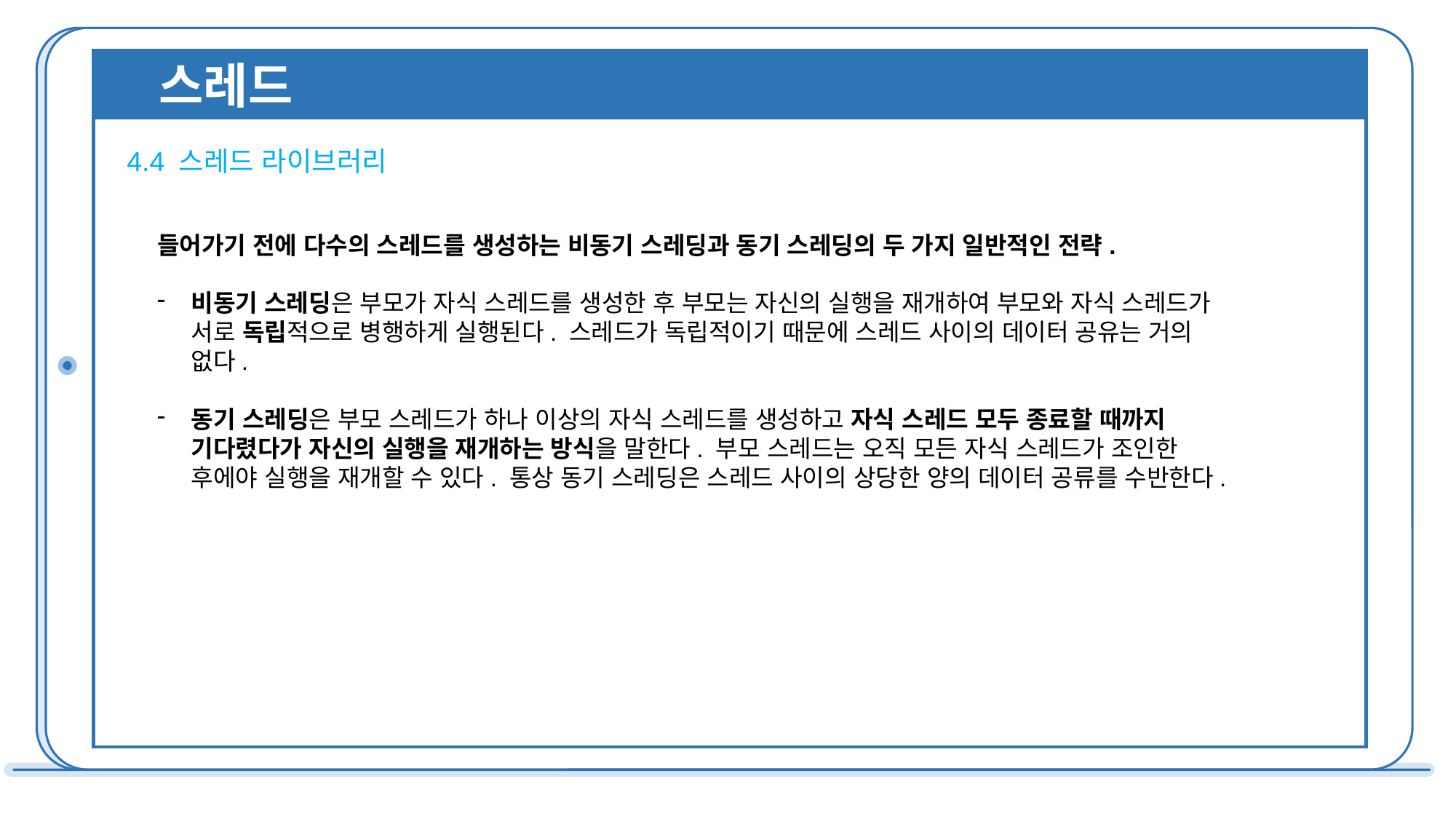

스레드

4.4 스레드 라이브러리
들어가기 전에 다수의 스레드를 생성하는 비동기 스레딩과 동기 스레딩의 두 가지 일반적인 전략.

비동기 스레딩은 부모가 자식 스레드를 생성한 후 부모는 자신의 실행을 재개하여 부모와 자식 스레드가 서로 독립적으로 병행하게 실행된다. 스레드가 독립적이기 때문에 스레드 사이의 데이터 공유는 거의 없다.

동기 스레딩은 부모 스레드가 하나 이상의 자식 스레드를 생성하고 자식 스레드 모두 종료할 때까지 기다렸다가 자신의 실행을 재개하는 방식을 말한다. 부모 스레드는 오직 모든 자식 스레드가 조인한 후에야 실행을 재개할 수 있다. 통상 동기 스레딩은 스레드 사이의 상당한 양의 데이터 공류를 수반한다.